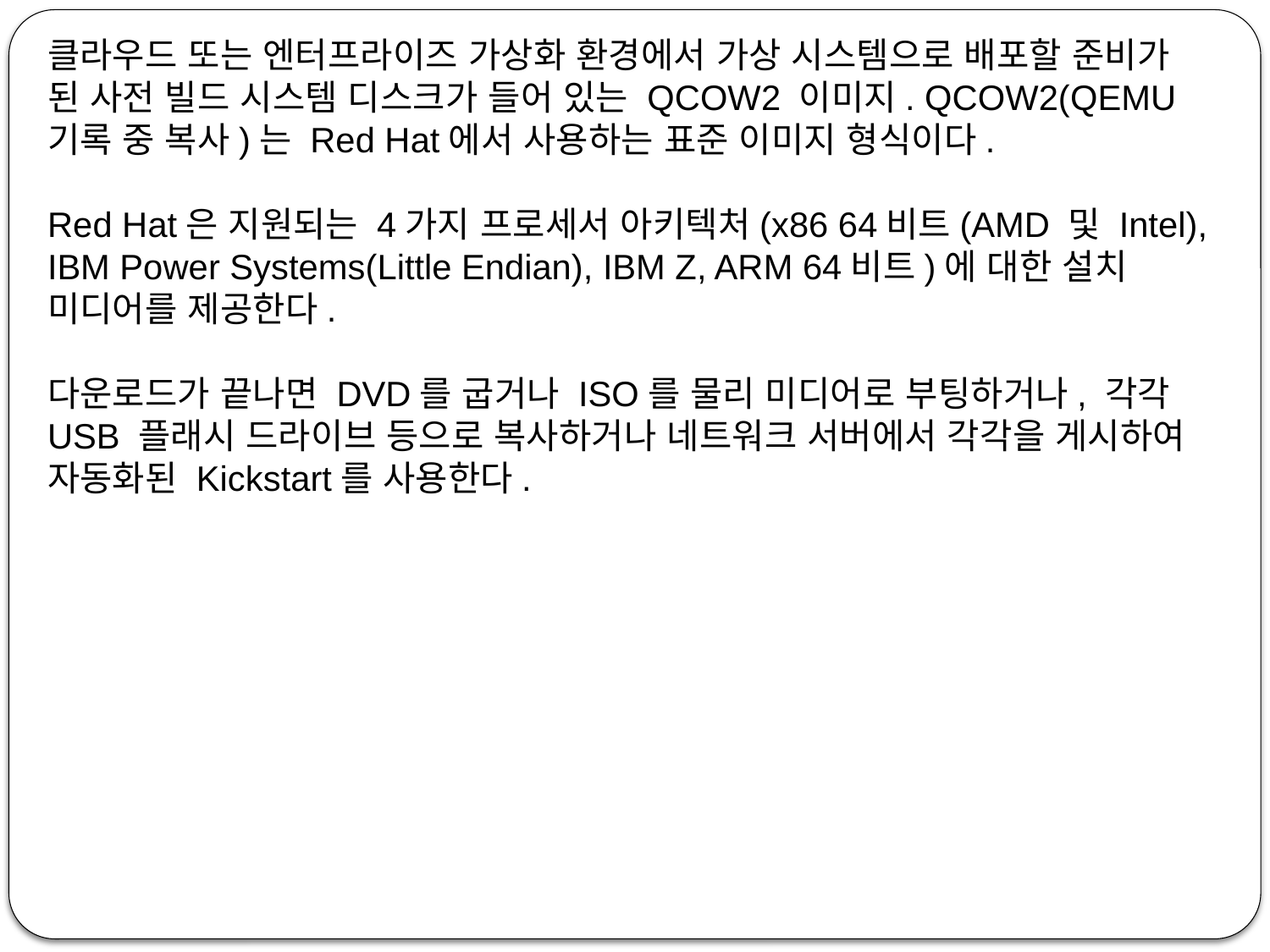

클라우드 또는 엔터프라이즈 가상화 환경에서 가상 시스템으로 배포할 준비가 된 사전 빌드 시스템 디스크가 들어 있는 QCOW2 이미지. QCOW2(QEMU 기록 중 복사)는 Red Hat에서 사용하는 표준 이미지 형식이다.

Red Hat은 지원되는 4가지 프로세서 아키텍처(x86 64비트(AMD 및 Intel), IBM Power Systems(Little Endian), IBM Z, ARM 64비트)에 대한 설치 미디어를 제공한다.

다운로드가 끝나면 DVD를 굽거나 ISO를 물리 미디어로 부팅하거나, 각각 USB 플래시 드라이브 등으로 복사하거나 네트워크 서버에서 각각을 게시하여 자동화된 Kickstart를 사용한다.